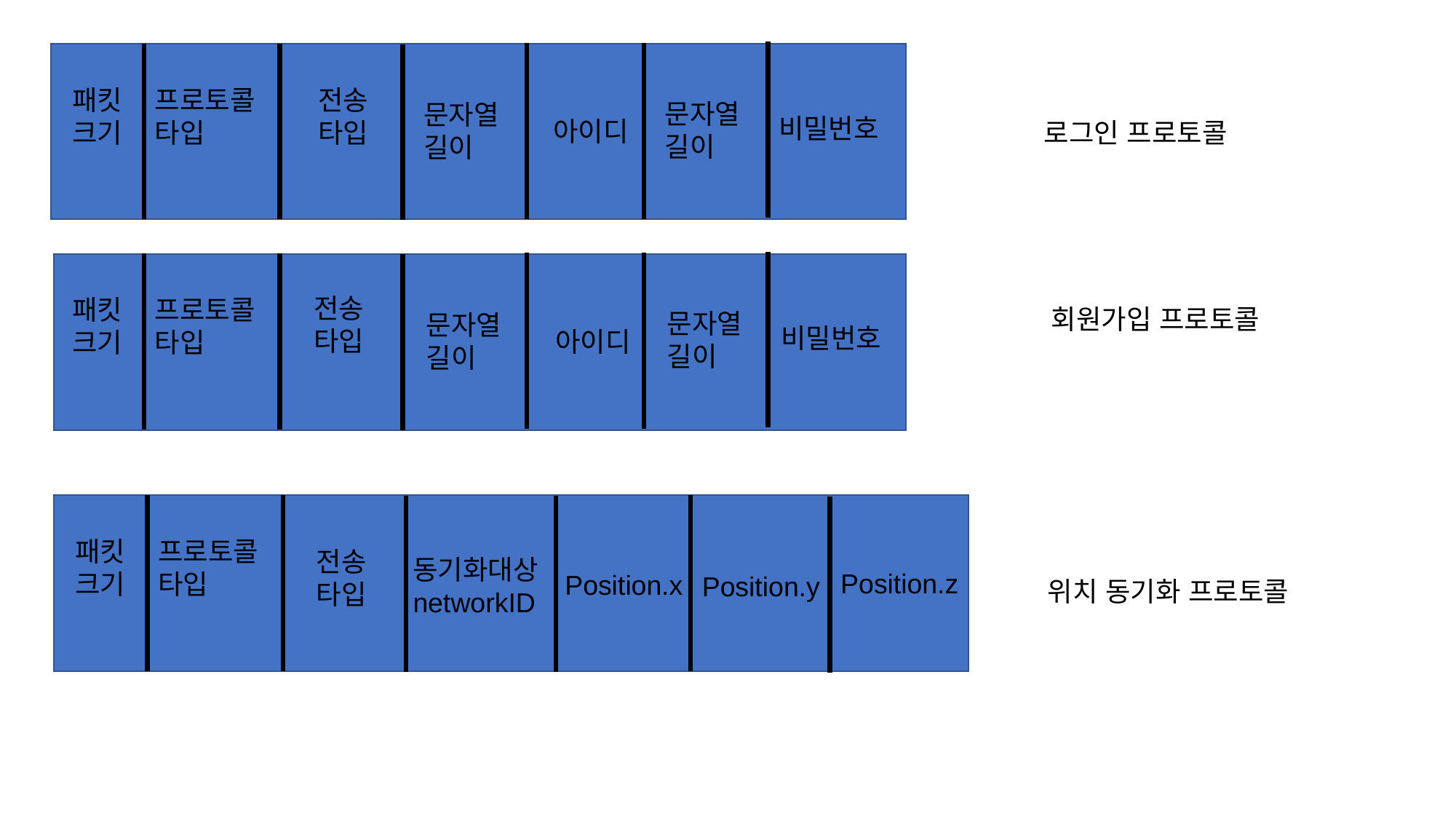

패킷크기
프로토콜
타입
전송타입
문자열길이
문자열길이
비밀번호
아이디
로그인 프로토콜

전송타입
패킷크기
프로토콜
타입
회원가입 프로토콜
문자열길이
문자열길이
비밀번호
아이디

패킷크기
프로토콜
타입
전송타입
동기화대상
networkID
Position.z
Position.x
Position.y
위치 동기화 프로토콜